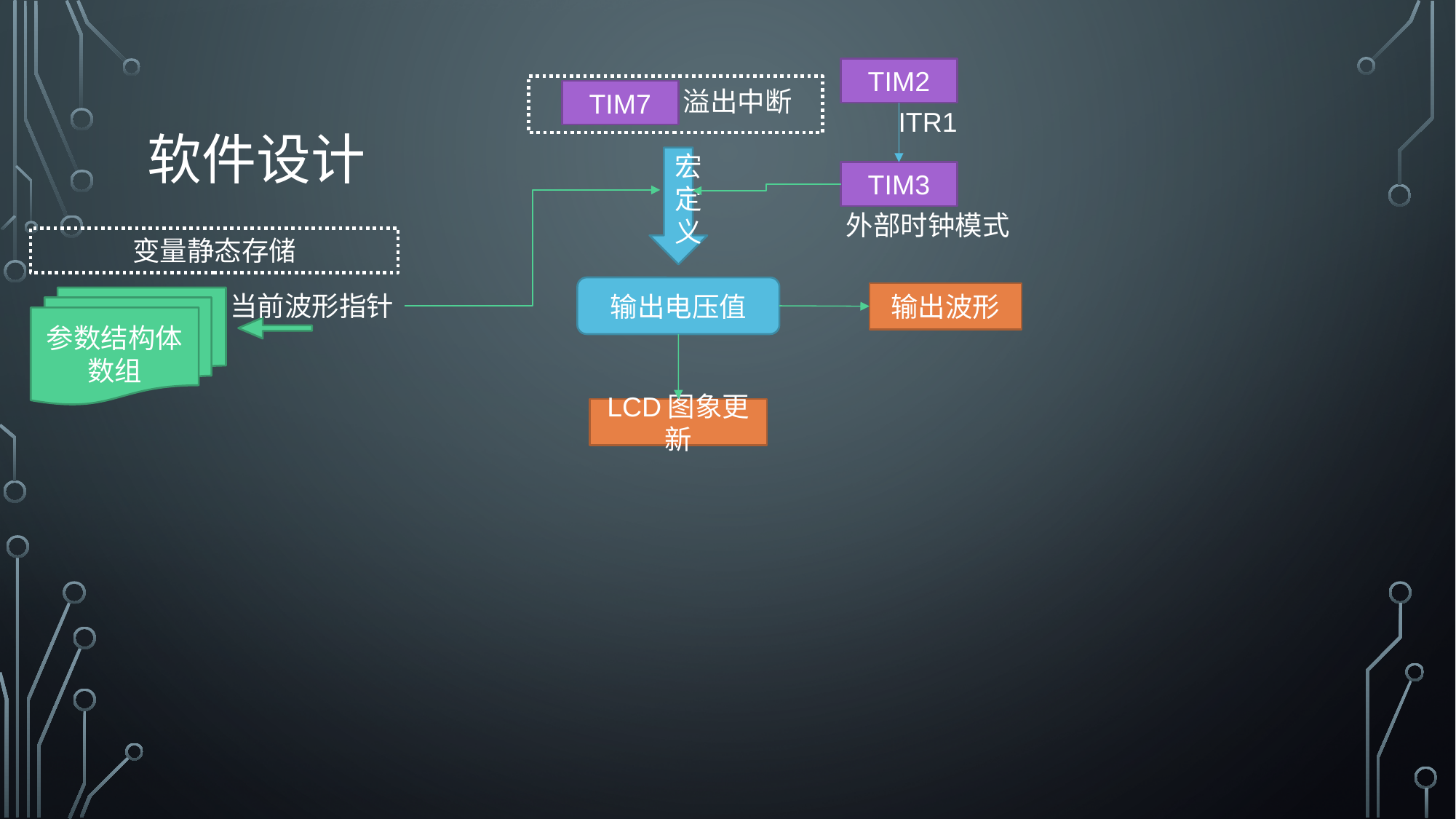

TIM2
# 软件设计

溢出中断
TIM7
ITR1
宏定义
TIM3
外部时钟模式
变量静态存储
输出电压值
输出波形
当前波形指针
参数结构体
数组

LCD图象更新